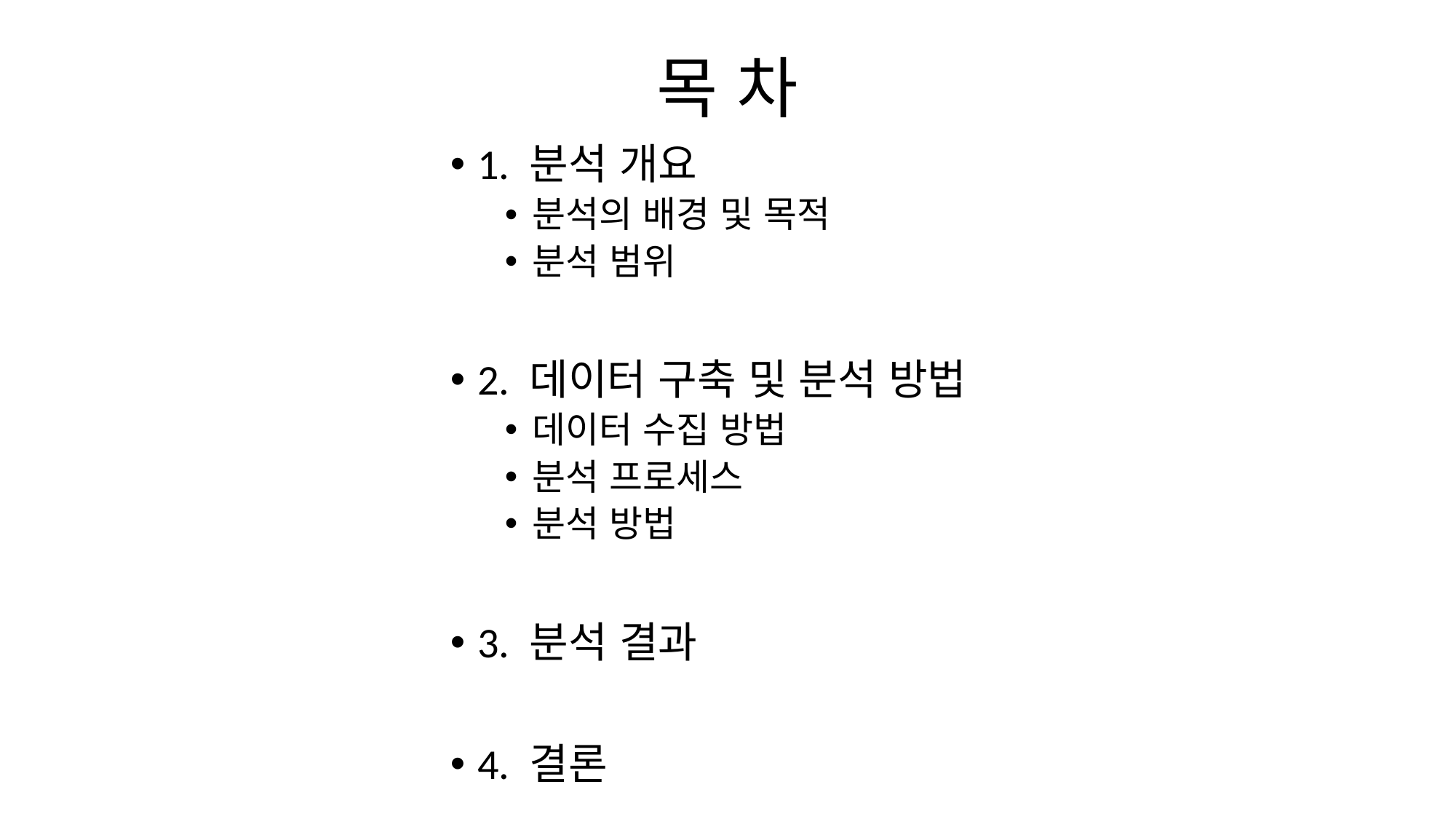

# 목 차
1. 분석 개요
분석의 배경 및 목적
분석 범위

2. 데이터 구축 및 분석 방법
데이터 수집 방법
분석 프로세스
분석 방법

3. 분석 결과

4. 결론